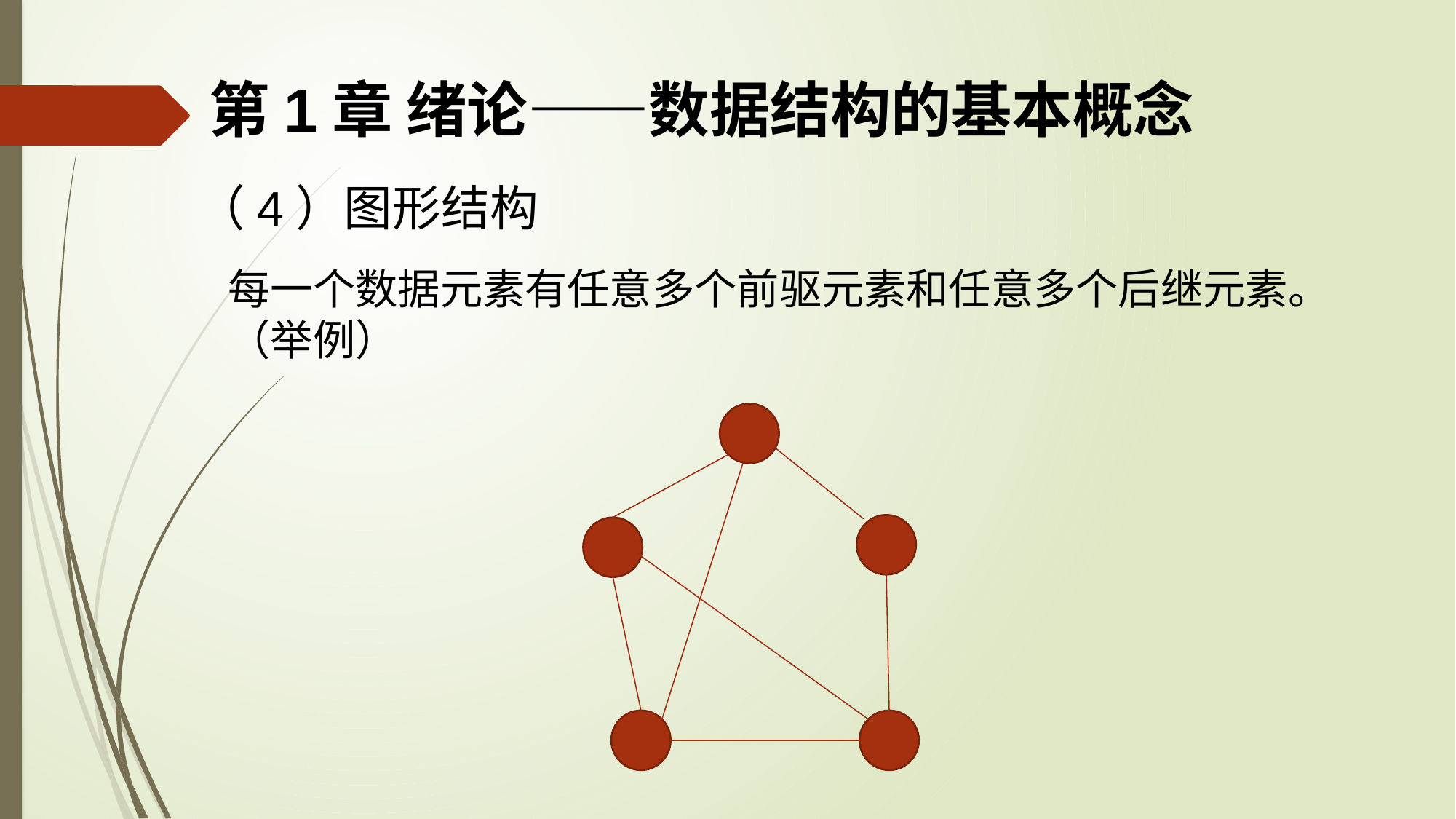

第1章 绪论——数据结构的基本概念
（4）图形结构
每一个数据元素有任意多个前驱元素和任意多个后继元素。
（举例）